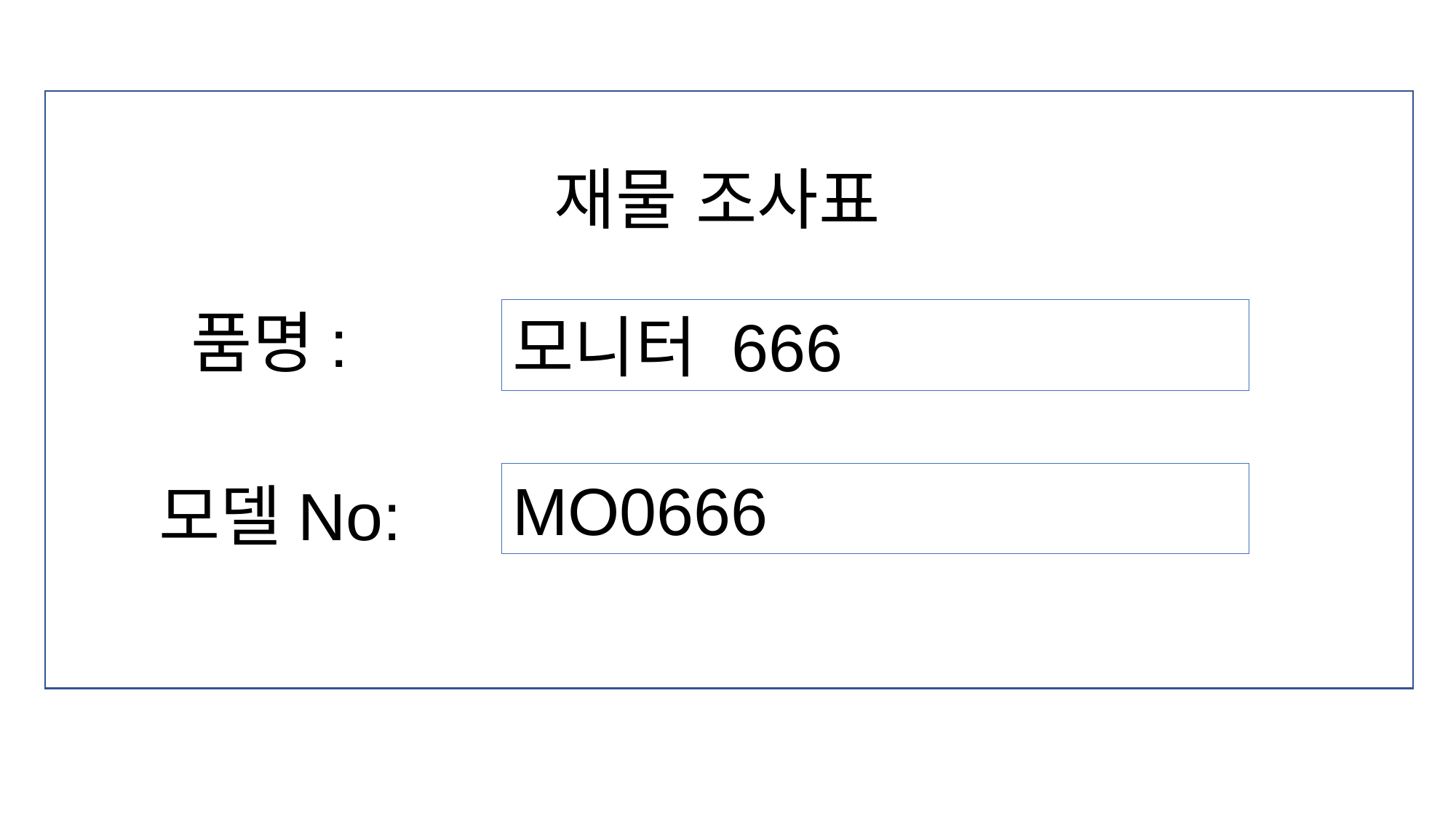

재물 조사표
품명:
모니터 666
MO0666
모델No: